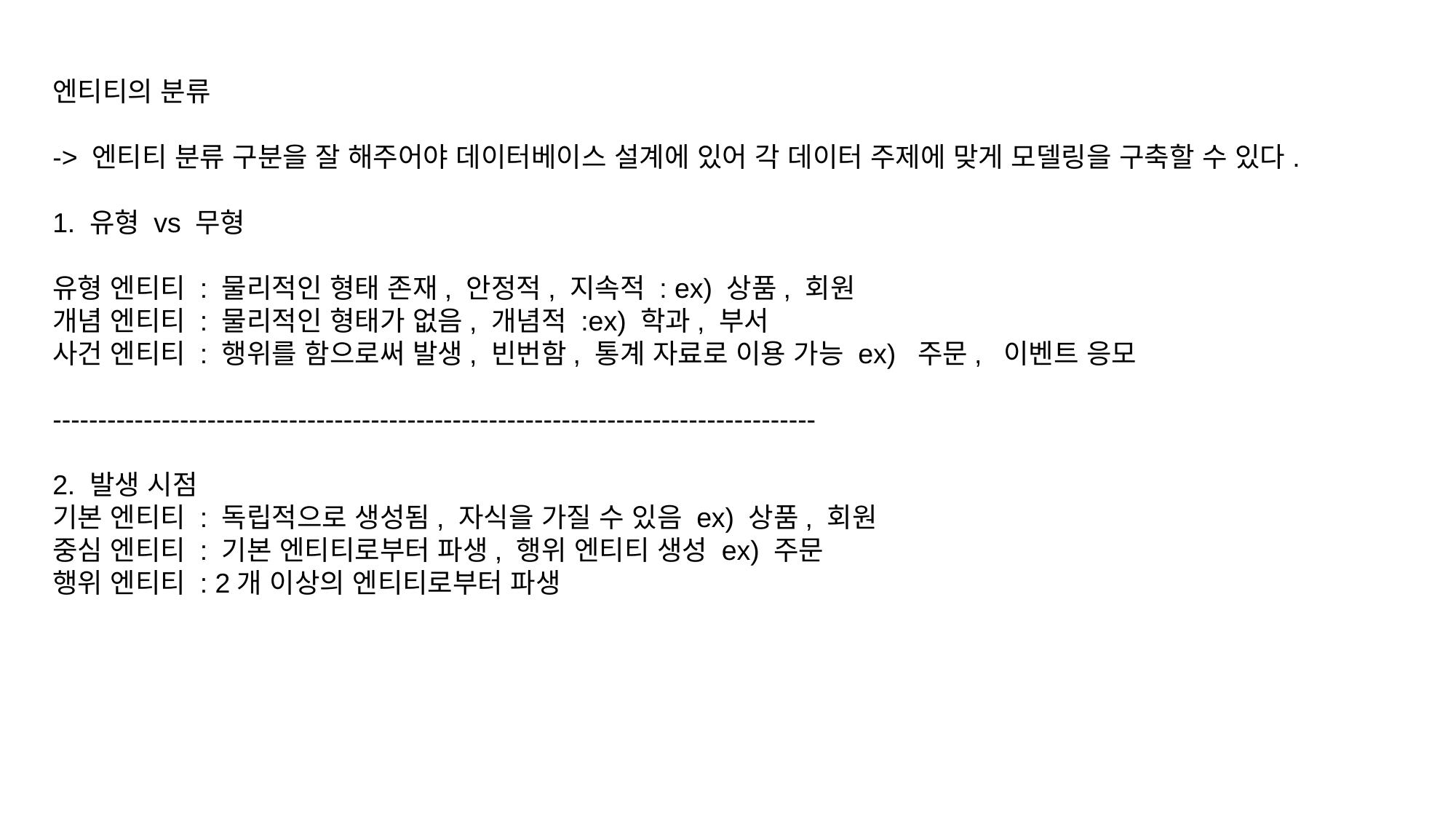

엔티티의 분류

-> 엔티티 분류 구분을 잘 해주어야 데이터베이스 설계에 있어 각 데이터 주제에 맞게 모델링을 구축할 수 있다.

1. 유형 vs 무형

유형 엔티티 : 물리적인 형태 존재, 안정적, 지속적 : ex) 상품, 회원
개념 엔티티 : 물리적인 형태가 없음, 개념적 :ex) 학과, 부서
사건 엔티티 : 행위를 함으로써 발생, 빈번함, 통계 자료로 이용 가능 ex)  주문,  이벤트 응모

------------------------------------------------------------------------------------

2. 발생 시점
기본 엔티티 : 독립적으로 생성됨, 자식을 가질 수 있음 ex) 상품, 회원
중심 엔티티 : 기본 엔티티로부터 파생, 행위 엔티티 생성 ex) 주문
행위 엔티티 : 2개 이상의 엔티티로부터 파생